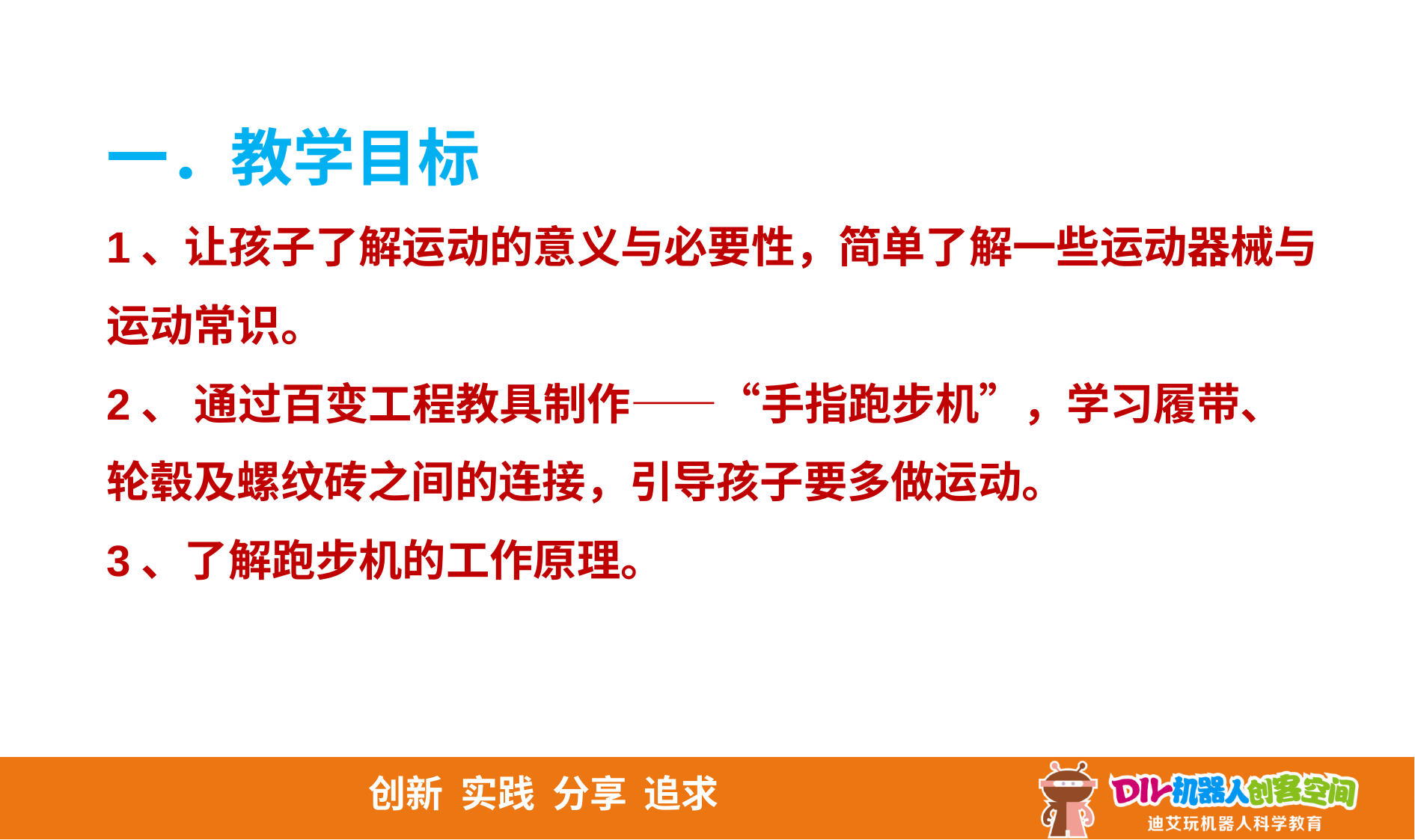

一．教学目标
1、让孩子了解运动的意义与必要性，简单了解一些运动器械与运动常识。
2、 通过百变工程教具制作——“手指跑步机”，学习履带、轮毂及螺纹砖之间的连接，引导孩子要多做运动。
3、了解跑步机的工作原理。